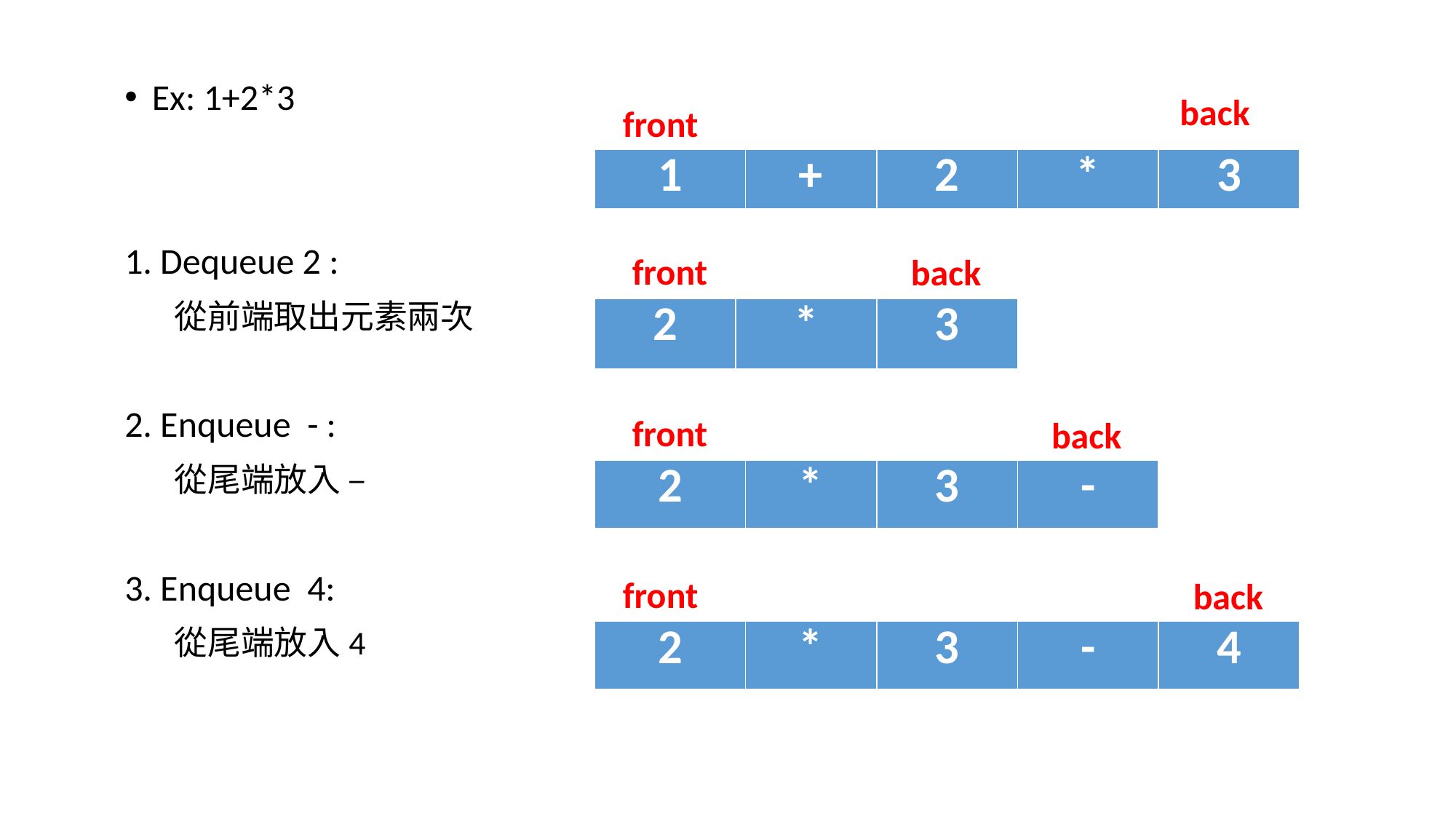

Ex: 1+2*3

1. Dequeue 2 :
     從前端取出元素兩次

2. Enqueue  - :
     從尾端放入 –

3. Enqueue  4:
     從尾端放入4

back
front
| 1 | + | 2 | \* | 3 |
| --- | --- | --- | --- | --- |
front
back
| 2 | \* | 3 |
| --- | --- | --- |
front
back
| 2 | \* | 3 | - |
| --- | --- | --- | --- |
front
back
| 2 | \* | 3 | - | 4 |
| --- | --- | --- | --- | --- |